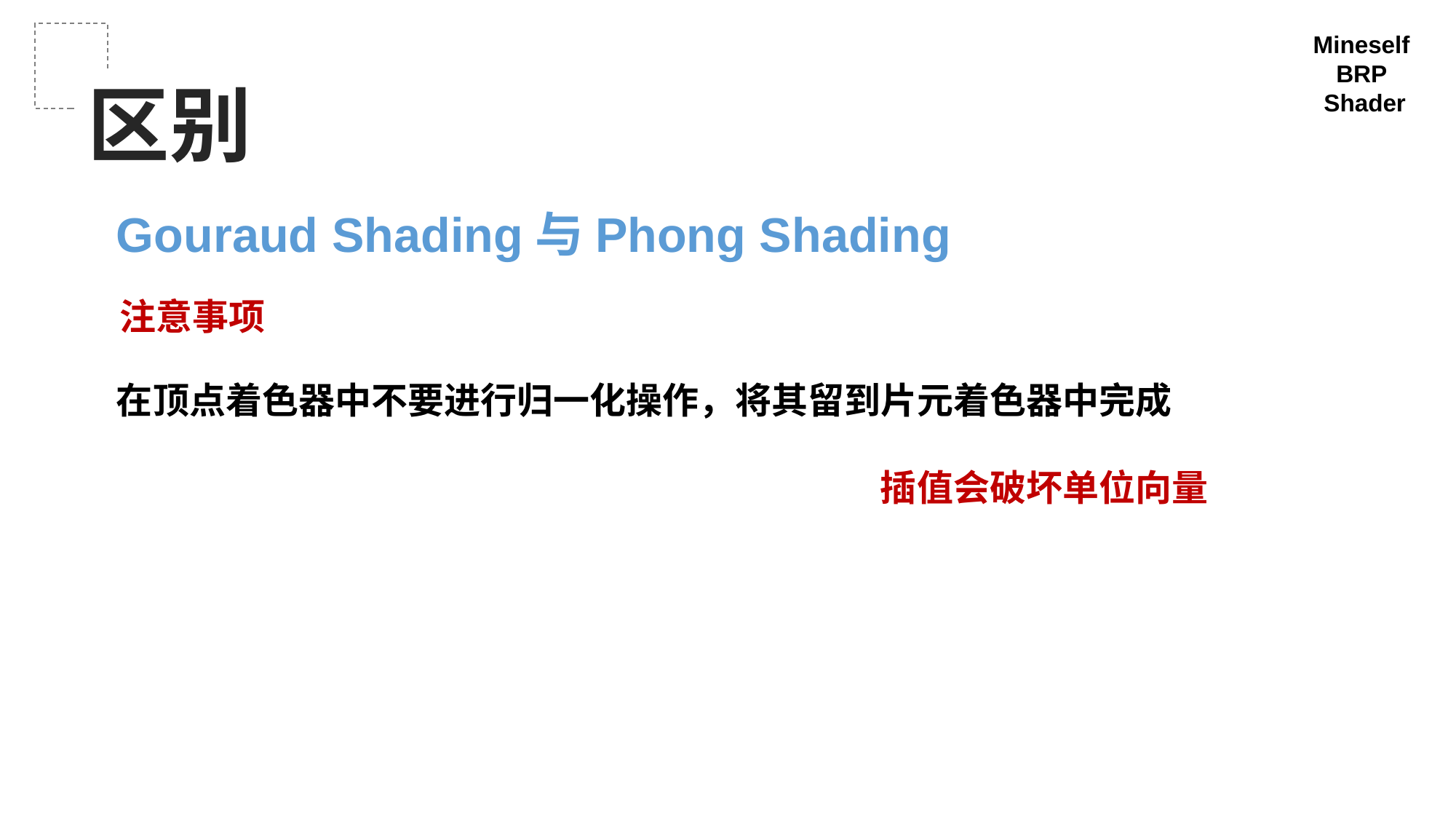

Mineself
BRP
Shader

区别
Gouraud Shading与Phong Shading
注意事项
在顶点着色器中不要进行归一化操作，将其留到片元着色器中完成

							插值会破坏单位向量